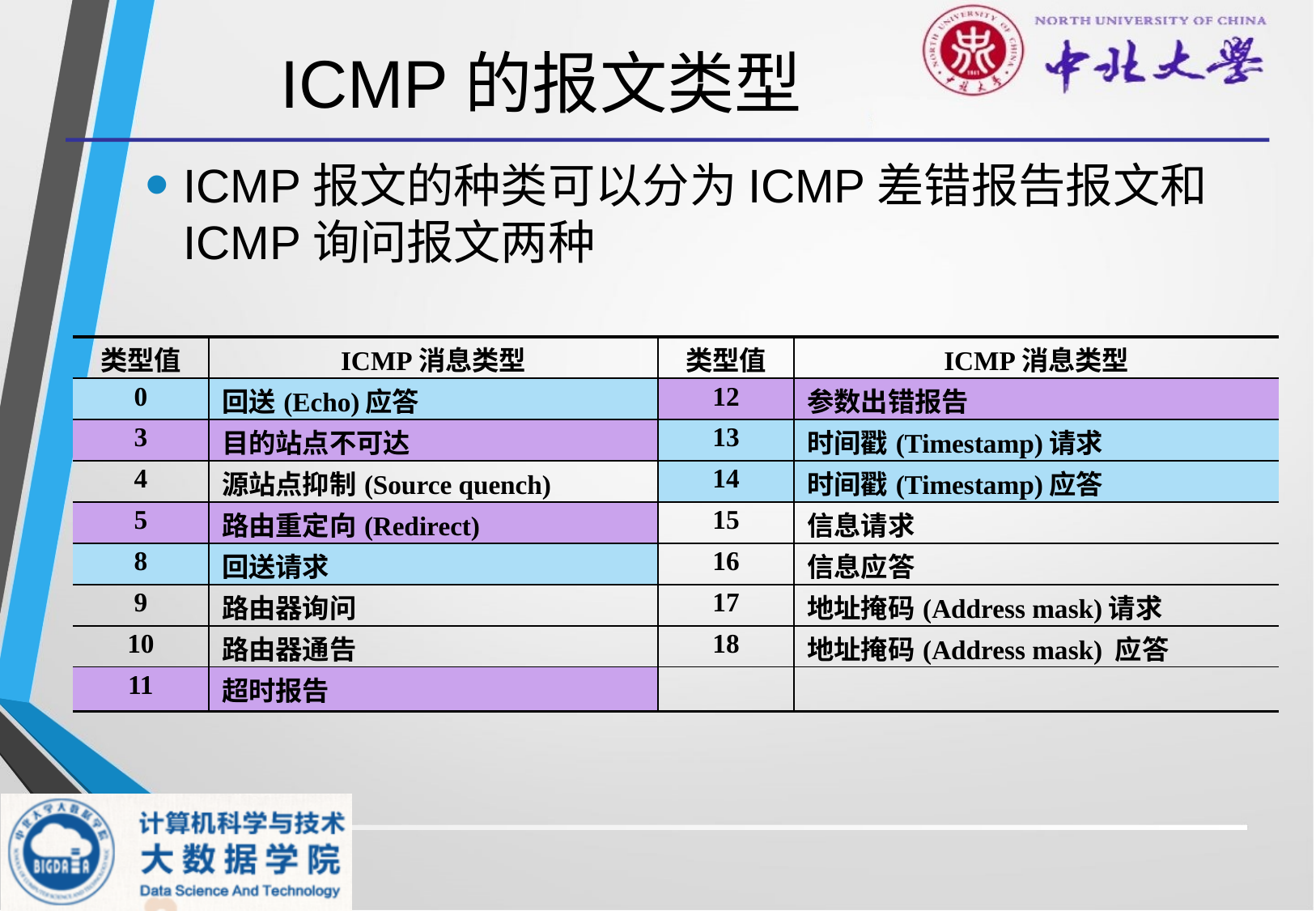

# ICMP的报文类型
ICMP报文的种类可以分为ICMP差错报告报文和ICMP询问报文两种
| 类型值 | ICMP消息类型 | 类型值 | ICMP消息类型 |
| --- | --- | --- | --- |
| 0 | 回送(Echo)应答 | 12 | 参数出错报告 |
| 3 | 目的站点不可达 | 13 | 时间戳(Timestamp)请求 |
| 4 | 源站点抑制(Source quench) | 14 | 时间戳(Timestamp)应答 |
| 5 | 路由重定向(Redirect) | 15 | 信息请求 |
| 8 | 回送请求 | 16 | 信息应答 |
| 9 | 路由器询问 | 17 | 地址掩码(Address mask)请求 |
| 10 | 路由器通告 | 18 | 地址掩码(Address mask) 应答 |
| 11 | 超时报告 |  |  |
12